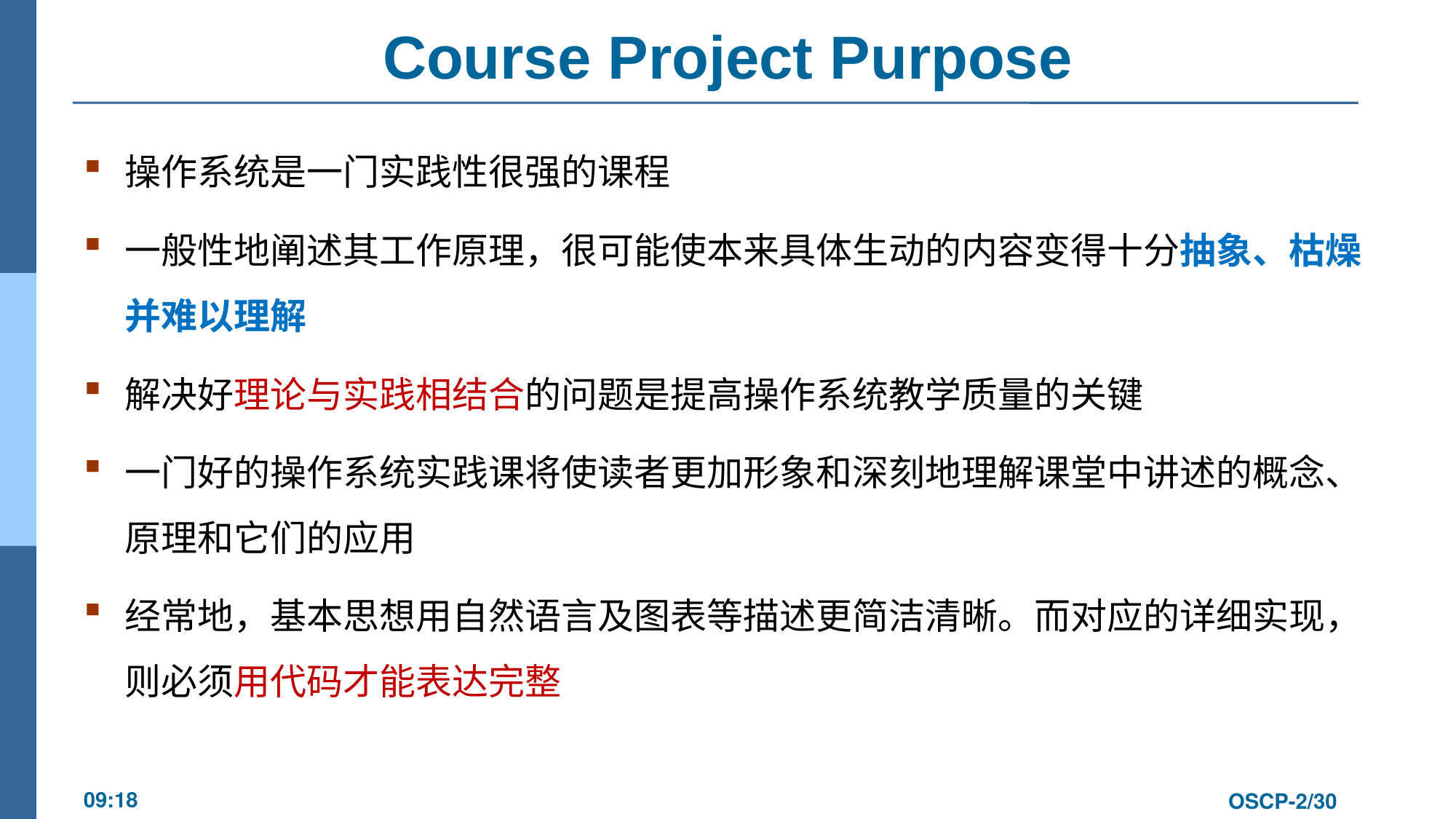

# Course Project Purpose
操作系统是一门实践性很强的课程
一般性地阐述其工作原理，很可能使本来具体生动的内容变得十分抽象、枯燥并难以理解
解决好理论与实践相结合的问题是提高操作系统教学质量的关键
一门好的操作系统实践课将使读者更加形象和深刻地理解课堂中讲述的概念、原理和它们的应用
经常地，基本思想用自然语言及图表等描述更简洁清晰。而对应的详细实现，则必须用代码才能表达完整